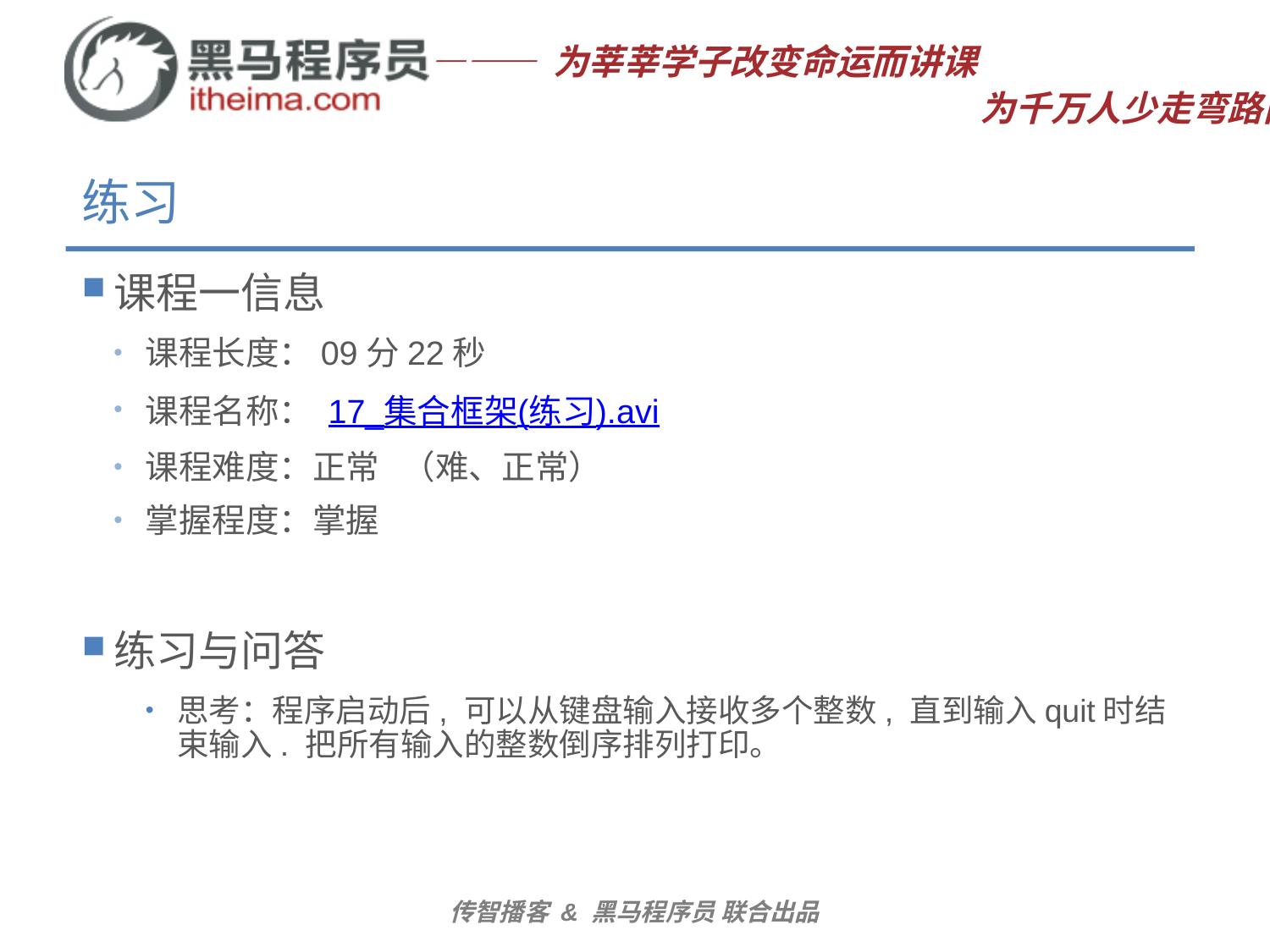

# 练习
课程一信息
课程长度：09分22秒
课程名称： 17_集合框架(练习).avi
课程难度：正常   （难、正常）
掌握程度：掌握

练习与问答
思考：程序启动后, 可以从键盘输入接收多个整数, 直到输入quit时结束输入. 把所有输入的整数倒序排列打印。